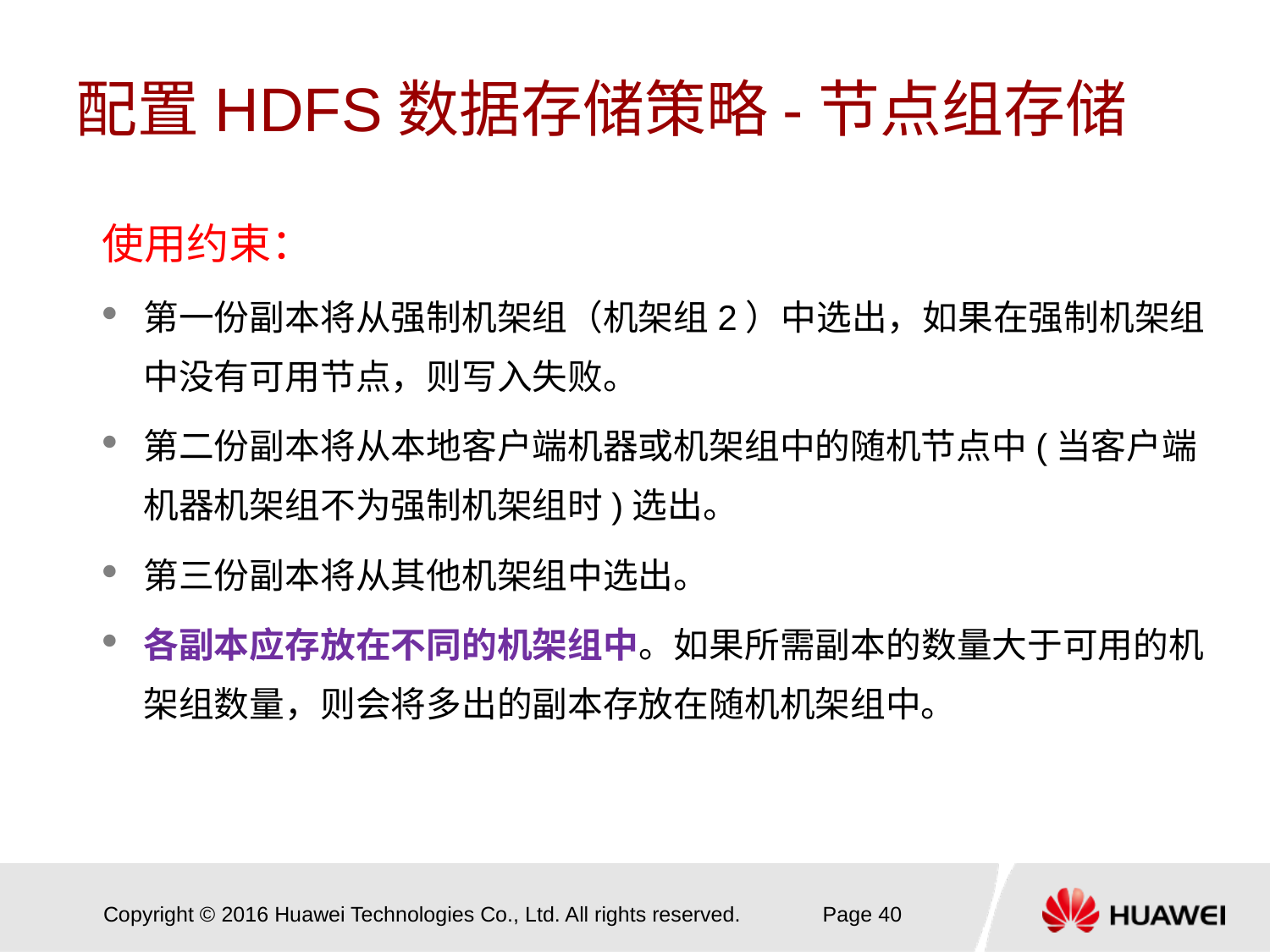

配置HDFS数据存储策略-节点组存储
使用约束：
第一份副本将从强制机架组（机架组2）中选出，如果在强制机架组中没有可用节点，则写入失败。
第二份副本将从本地客户端机器或机架组中的随机节点中(当客户端机器机架组不为强制机架组时)选出。
第三份副本将从其他机架组中选出。
各副本应存放在不同的机架组中。如果所需副本的数量大于可用的机架组数量，则会将多出的副本存放在随机机架组中。